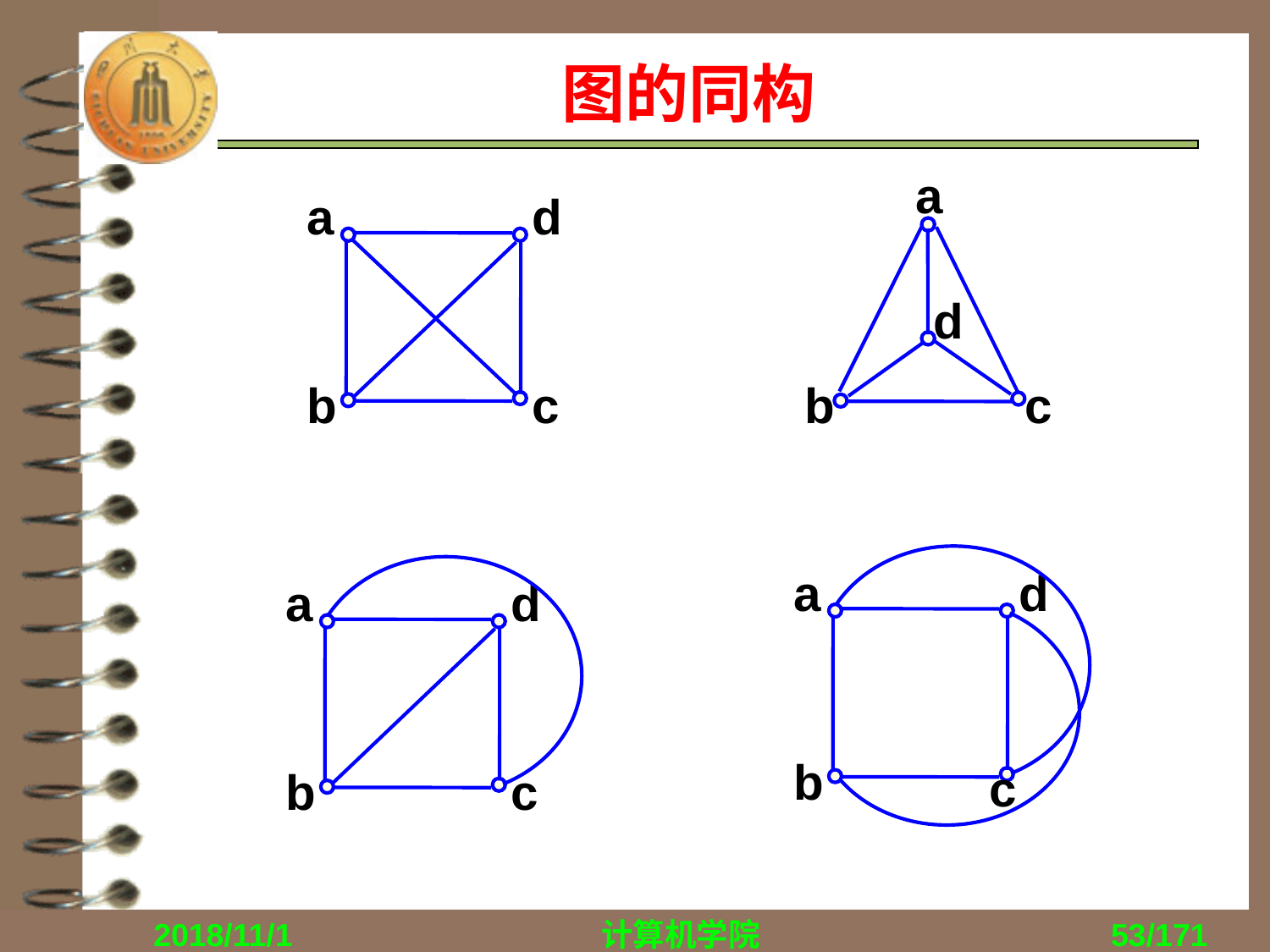

# 图的同构
a

d

b
c

a
d

b
c

a
d

b
c

a
d

b
c

2018/11/1
计算机学院
53/171